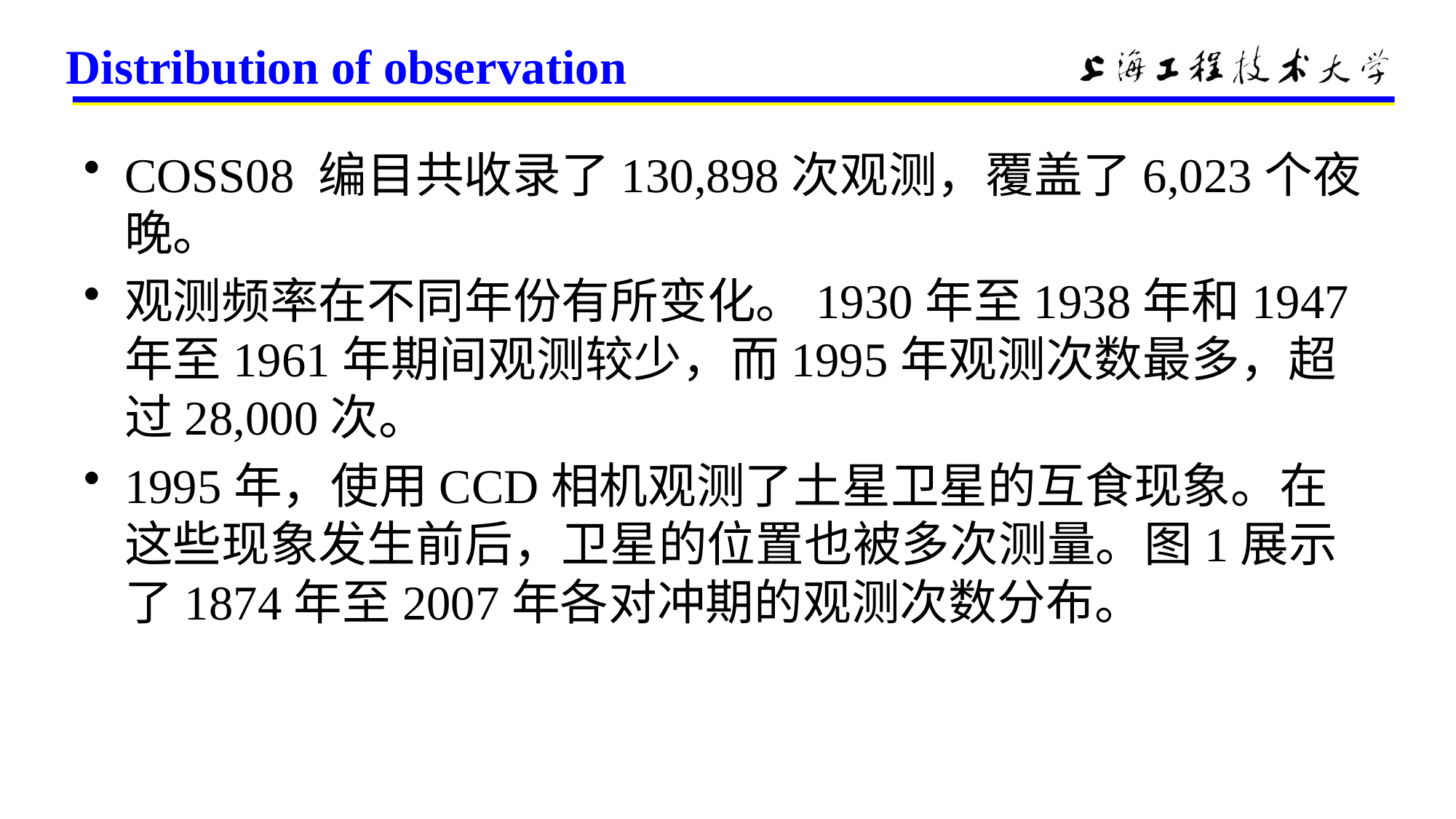

# Distribution of observation
COSS08 编目共收录了130,898次观测，覆盖了6,023个夜晚。
观测频率在不同年份有所变化。1930年至1938年和1947年至1961年期间观测较少，而1995年观测次数最多，超过28,000次。
1995年，使用CCD相机观测了土星卫星的互食现象。在这些现象发生前后，卫星的位置也被多次测量。图1展示了1874年至2007年各对冲期的观测次数分布。